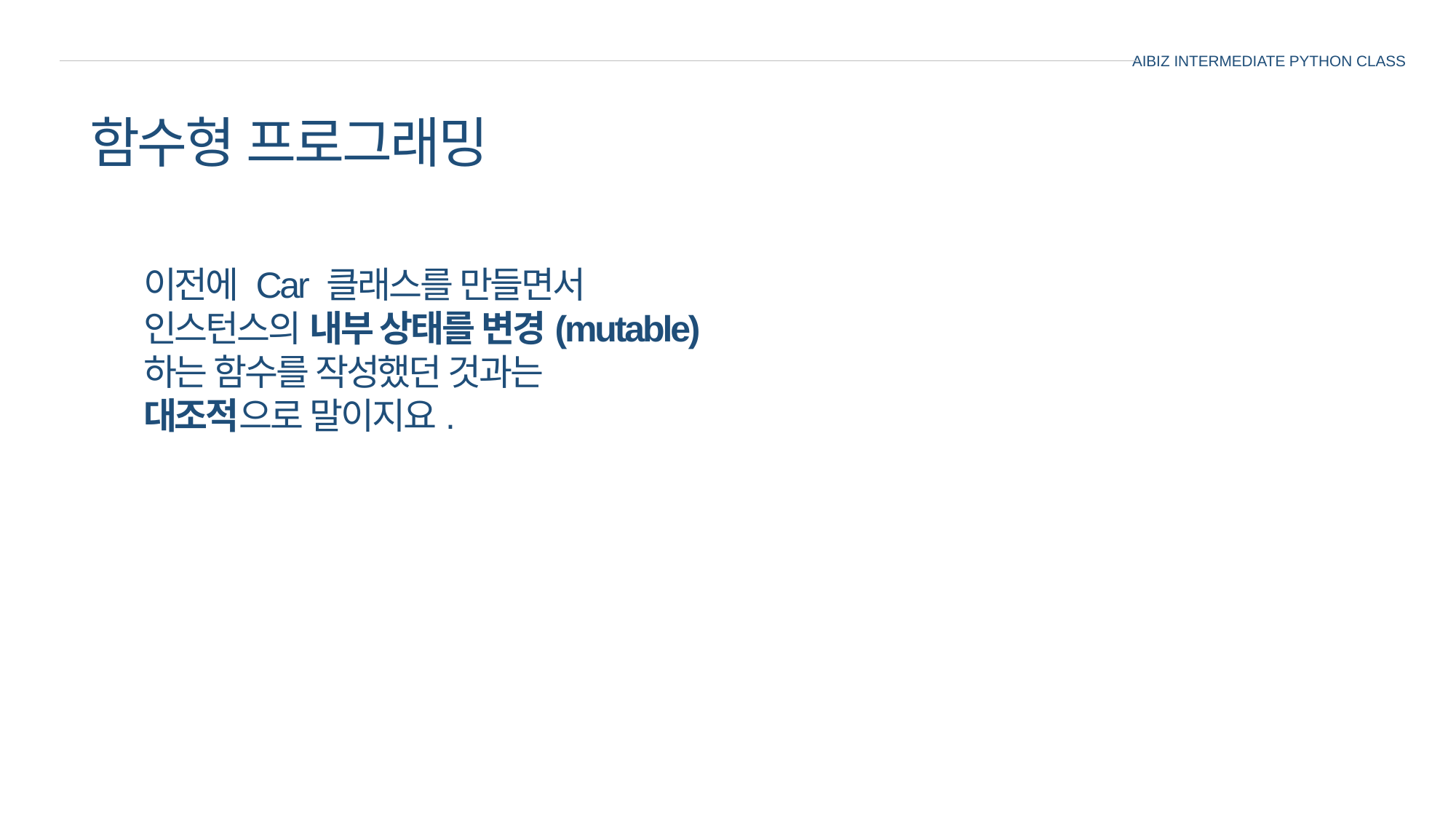

AIBIZ INTERMEDIATE PYTHON CLASS
함수형 프로그래밍
이전에 Car 클래스를 만들면서
인스턴스의 내부 상태를 변경(mutable)
하는 함수를 작성했던 것과는
대조적으로 말이지요.